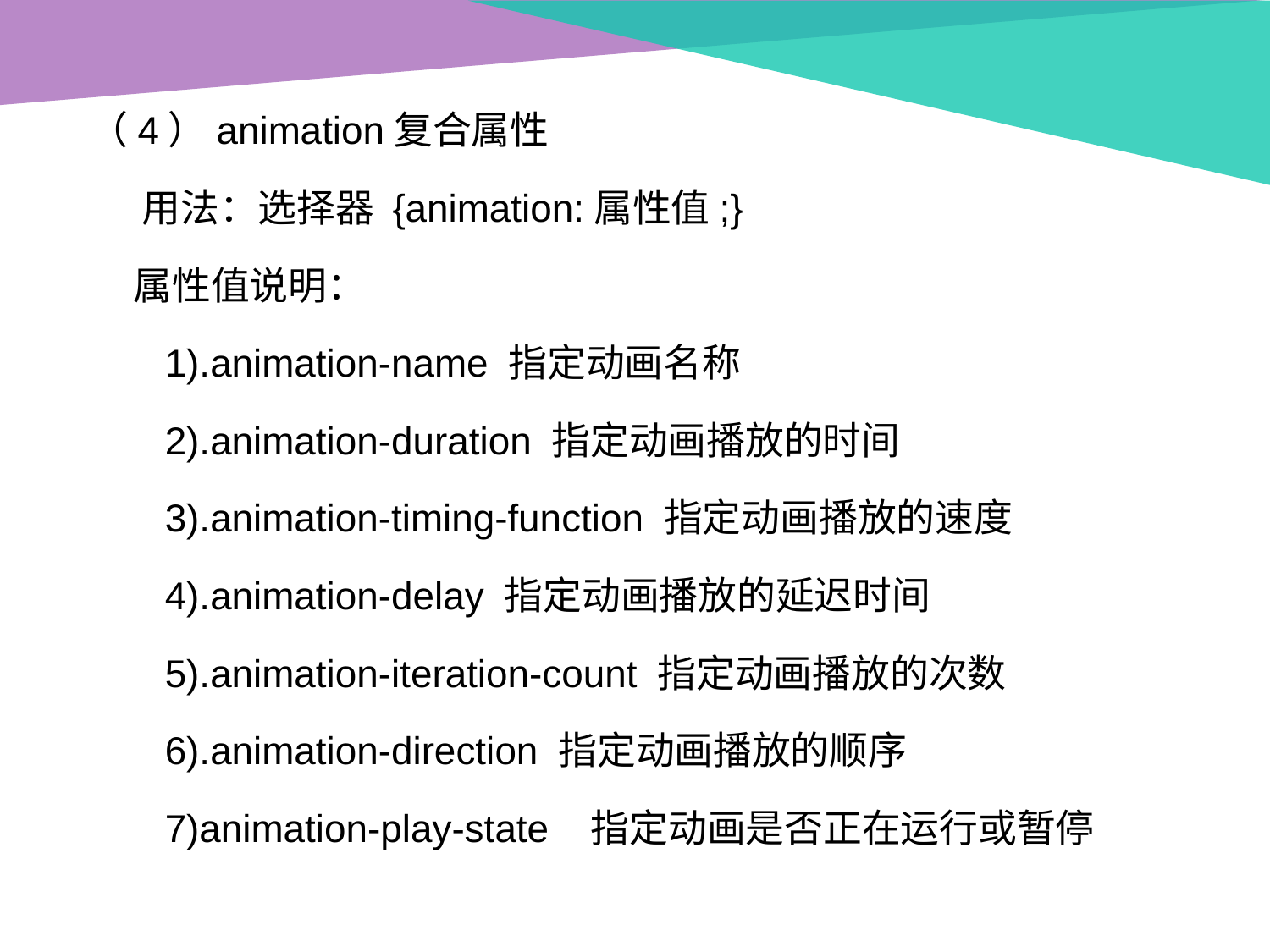

（4）animation复合属性
     用法：选择器 {animation:属性值;}
    属性值说明：
       1).animation-name 指定动画名称
       2).animation-duration 指定动画播放的时间
       3).animation-timing-function 指定动画播放的速度
       4).animation-delay 指定动画播放的延迟时间
       5).animation-iteration-count 指定动画播放的次数
       6).animation-direction 指定动画播放的顺序
       7)animation-play-state   指定动画是否正在运行或暂停